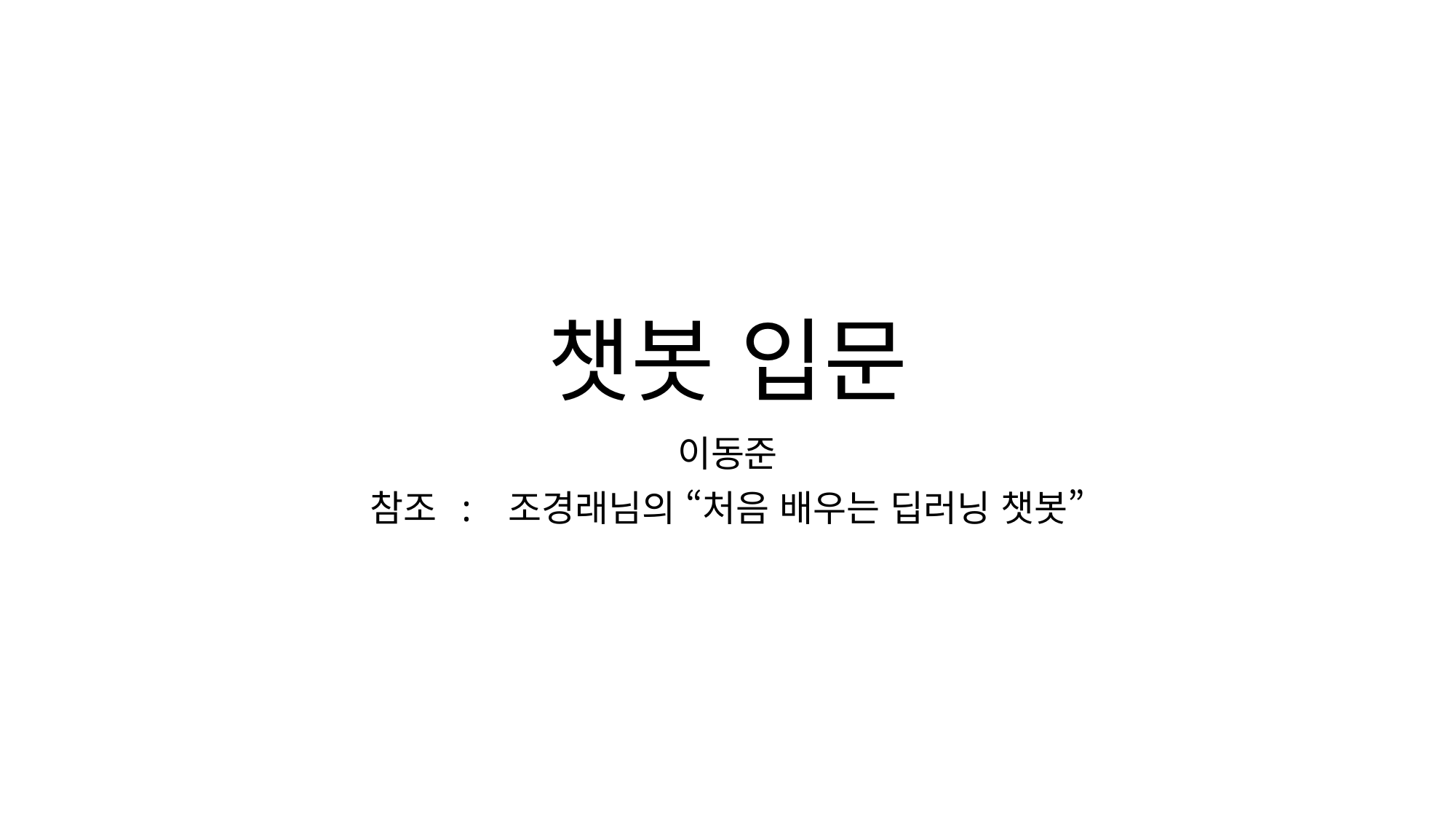

# 챗봇 입문
이동준
참조 : 조경래님의 “처음 배우는 딥러닝 챗봇”